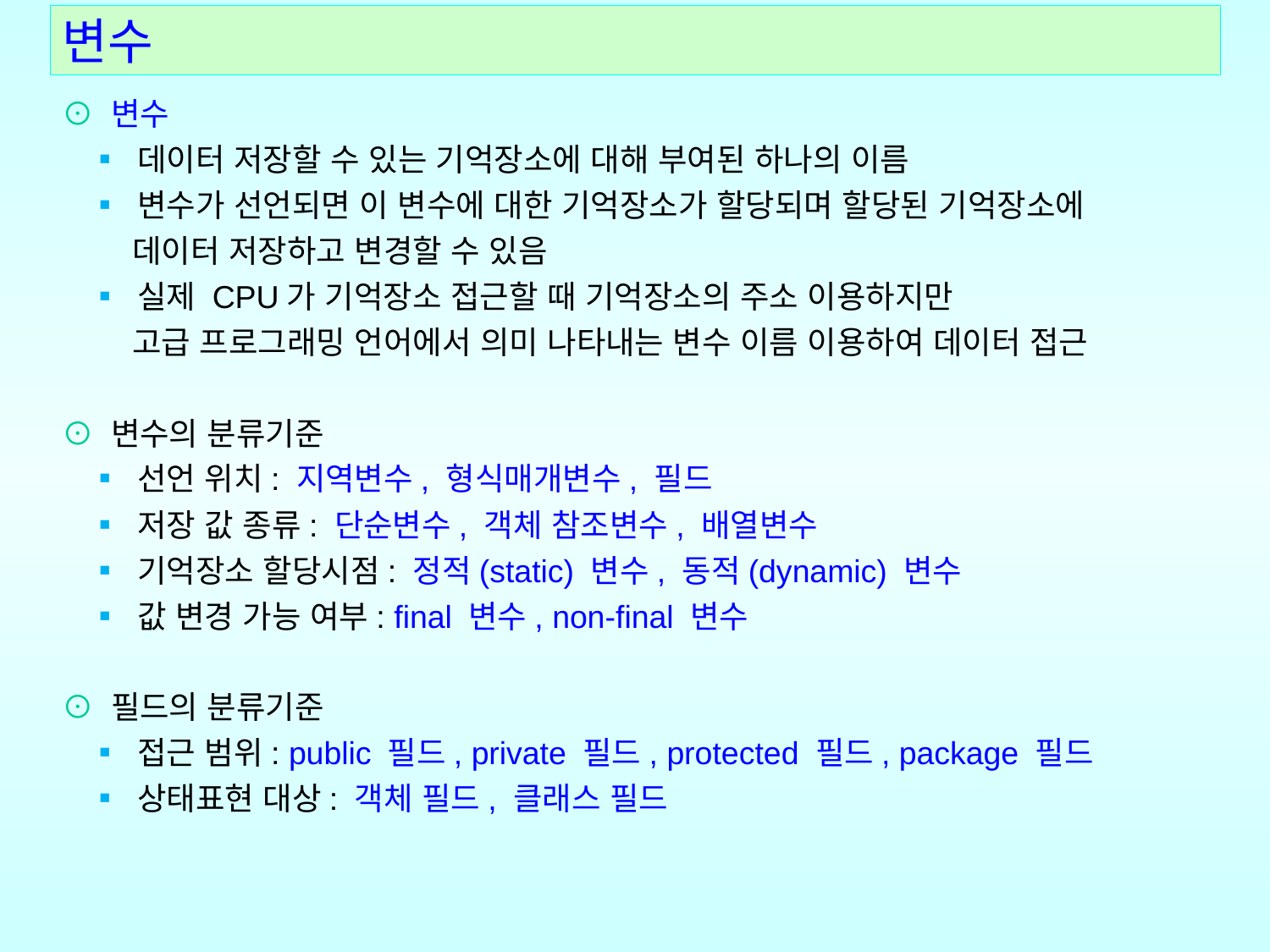

# 변수
⊙ 변수
   ▪ 데이터 저장할 수 있는 기억장소에 대해 부여된 하나의 이름
   ▪ 변수가 선언되면 이 변수에 대한 기억장소가 할당되며 할당된 기억장소에
       데이터 저장하고 변경할 수 있음
   ▪ 실제 CPU가 기억장소 접근할 때 기억장소의 주소 이용하지만
       고급 프로그래밍 언어에서 의미 나타내는 변수 이름 이용하여 데이터 접근

⊙ 변수의 분류기준
   ▪ 선언 위치: 지역변수, 형식매개변수, 필드
   ▪ 저장 값 종류: 단순변수, 객체 참조변수, 배열변수
   ▪ 기억장소 할당시점: 정적(static) 변수, 동적(dynamic) 변수
   ▪ 값 변경 가능 여부: final 변수, non-final 변수

⊙ 필드의 분류기준
   ▪ 접근 범위: public 필드, private 필드, protected 필드, package 필드
   ▪ 상태표현 대상: 객체 필드, 클래스 필드